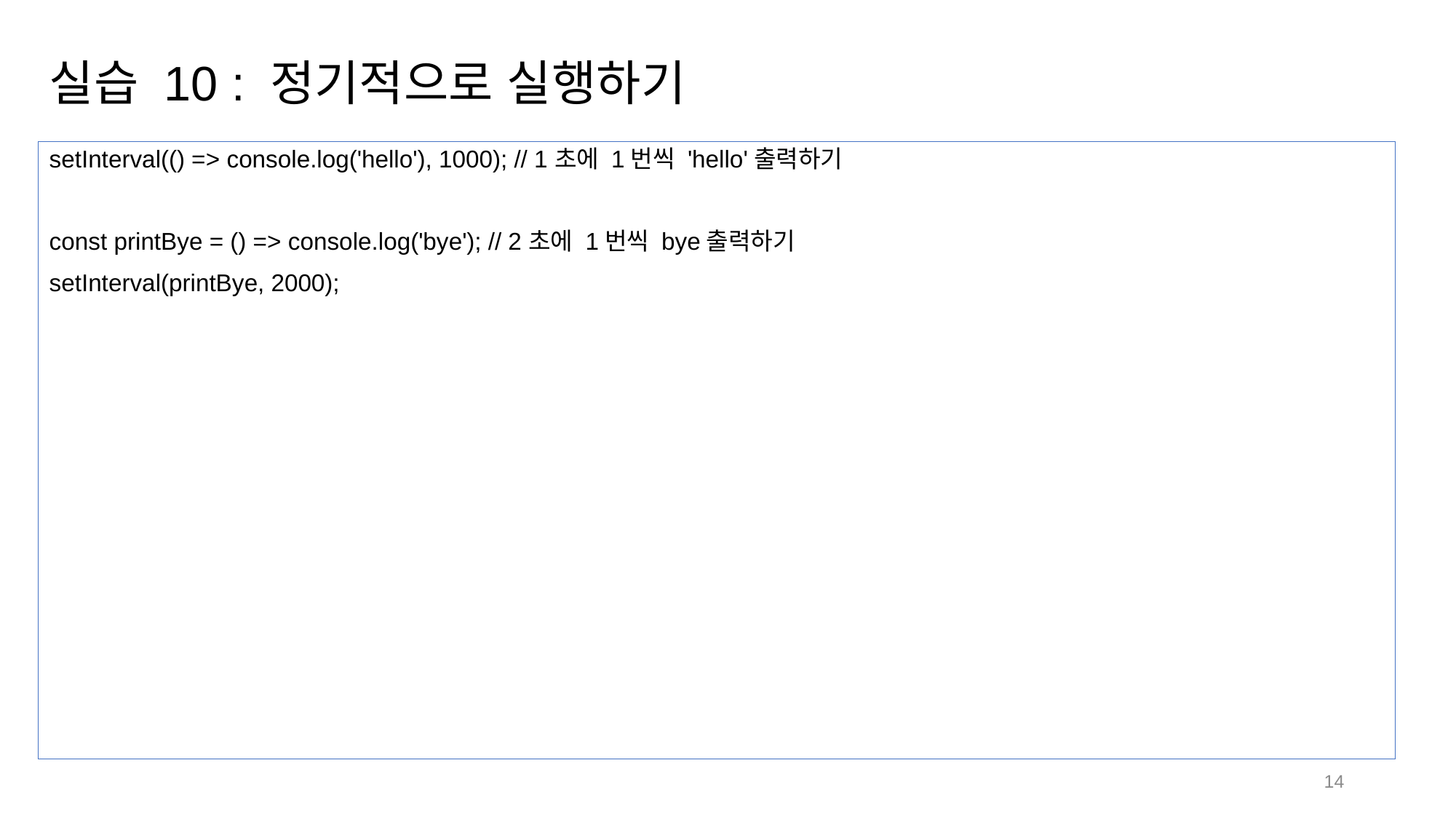

# 실습 10 : 정기적으로 실행하기
setInterval(() => console.log('hello'), 1000); // 1초에 1번씩 'hello'출력하기

const printBye = () => console.log('bye'); // 2초에 1번씩 bye출력하기
setInterval(printBye, 2000);
14